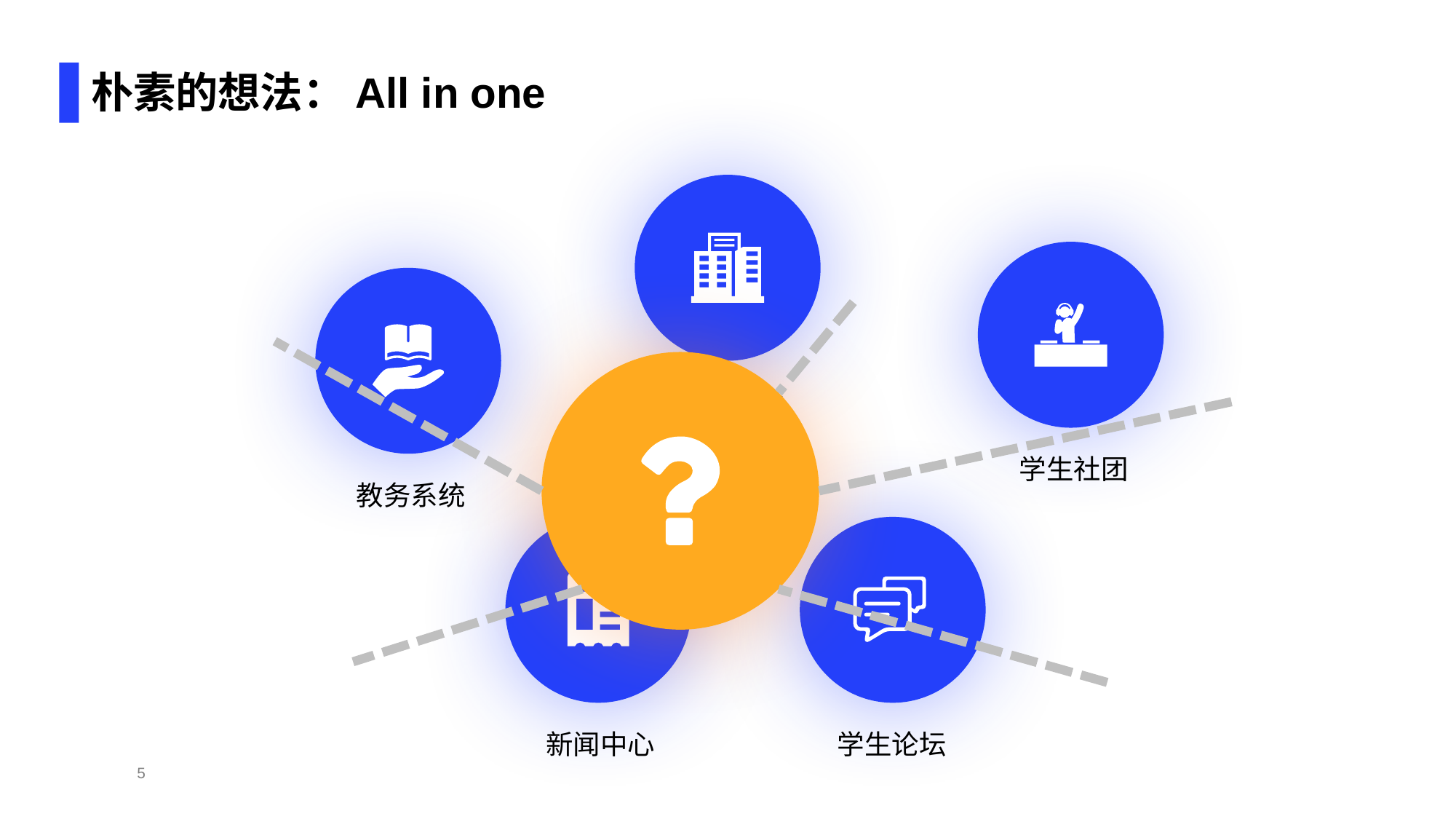

# 朴素的想法：All in one

学校物业

学生社团

教务系统

新闻中心

学生论坛
5